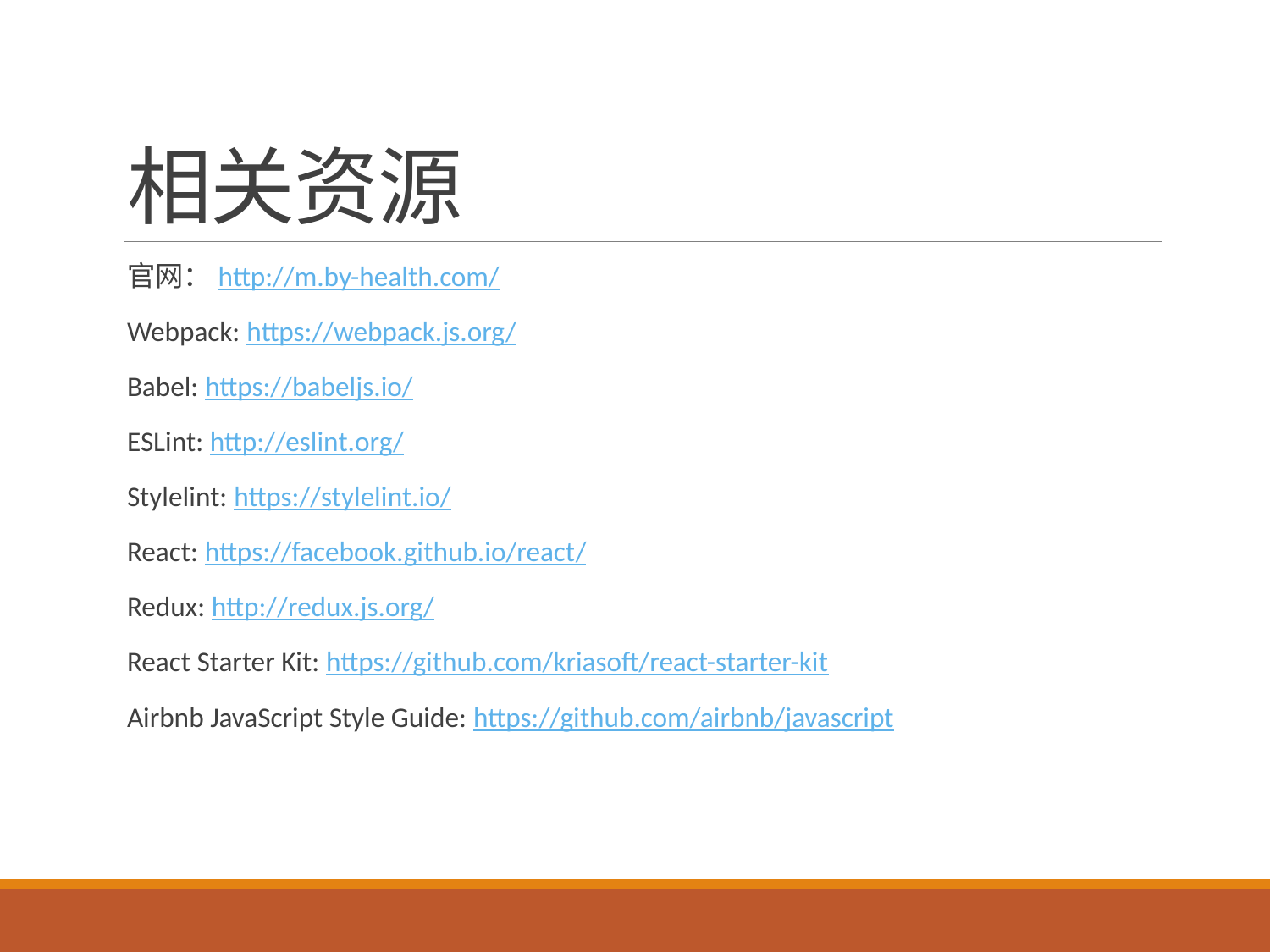

# 相关资源
官网：http://m.by-health.com/
Webpack: https://webpack.js.org/
Babel: https://babeljs.io/
ESLint: http://eslint.org/
Stylelint: https://stylelint.io/
React: https://facebook.github.io/react/
Redux: http://redux.js.org/
React Starter Kit: https://github.com/kriasoft/react-starter-kit
Airbnb JavaScript Style Guide: https://github.com/airbnb/javascript